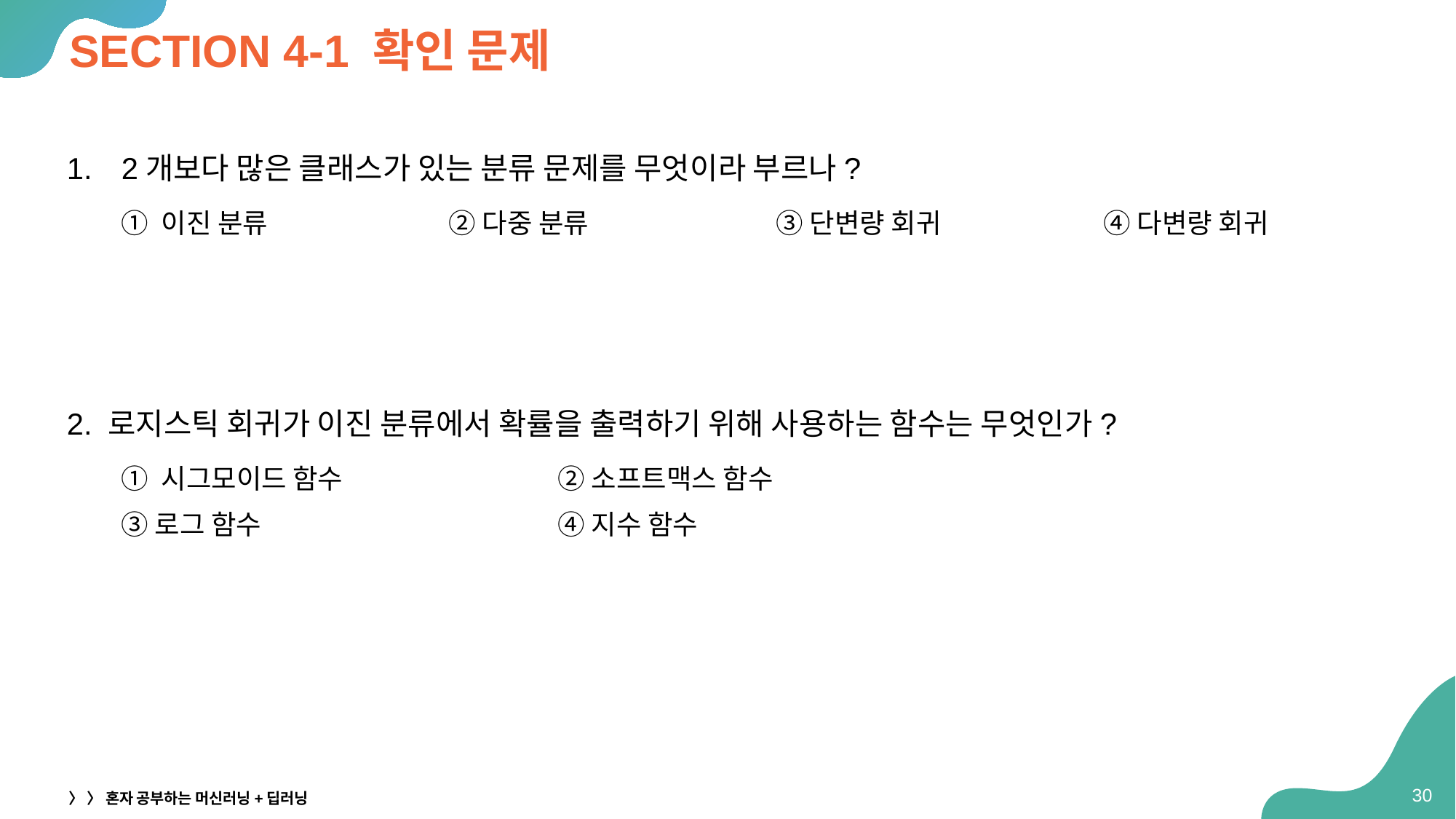

# SECTION 4-1 확인 문제
2개보다 많은 클래스가 있는 분류 문제를 무엇이라 부르나?
① 이진 분류		② 다중 분류		③ 단변량 회귀		④ 다변량 회귀

로지스틱 회귀가 이진 분류에서 확률을 출력하기 위해 사용하는 함수는 무엇인가?
① 시그모이드 함수		② 소프트맥스 함수
③ 로그 함수			④ 지수 함수
30
〉 〉 혼자 공부하는 머신러닝+딥러닝